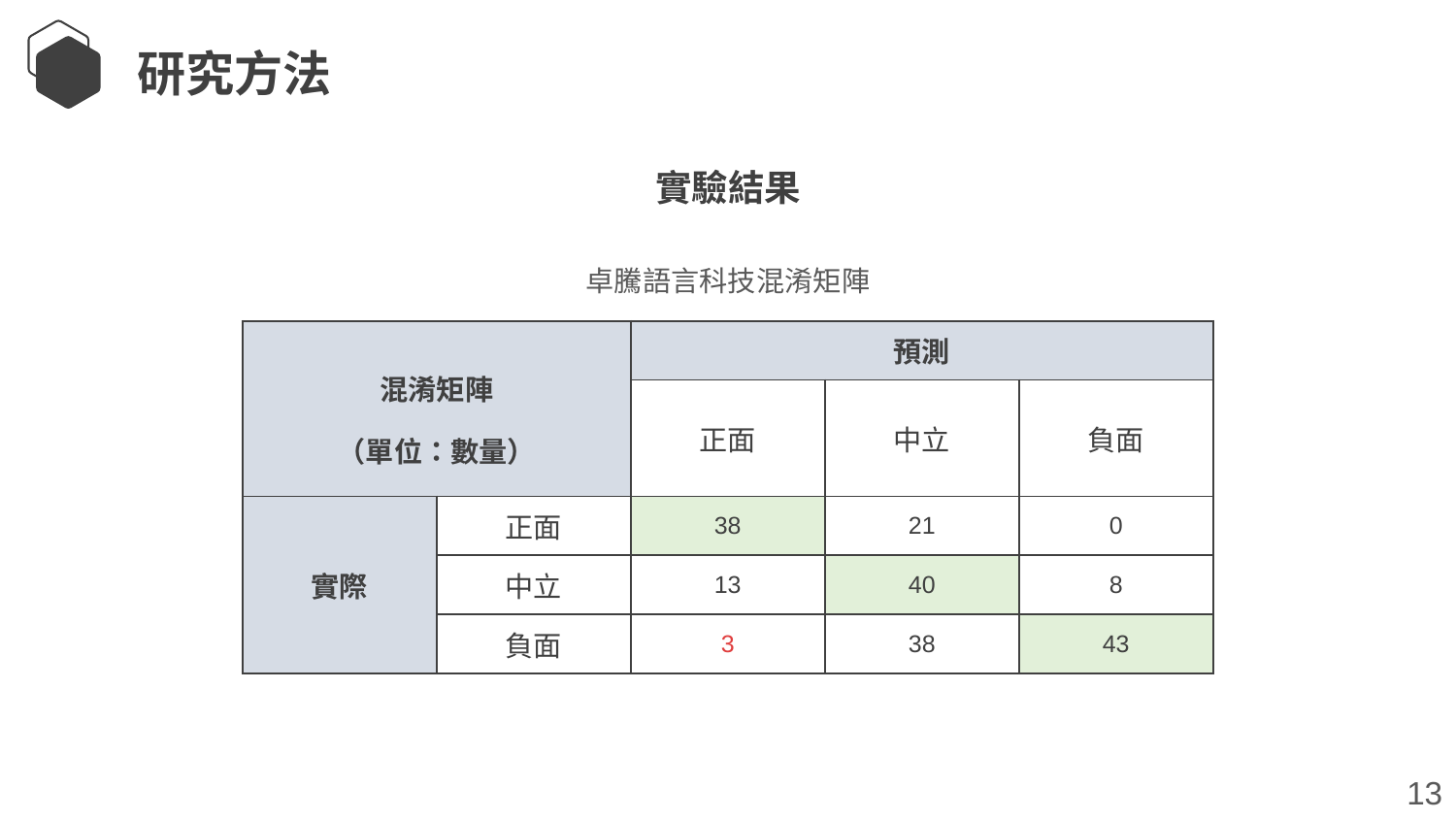

研究方法
實驗結果
卓騰語言科技混淆矩陣
| 混淆矩陣 （單位：數量） |  | 預測 |  |  |
| --- | --- | --- | --- | --- |
|  |  | 正面 | 中立 | 負面 |
| 實際 | 正面 | 38 | 21 | 0 |
|  | 中立 | 13 | 40 | 8 |
|  | 負面 | 3 | 38 | 43 |
13